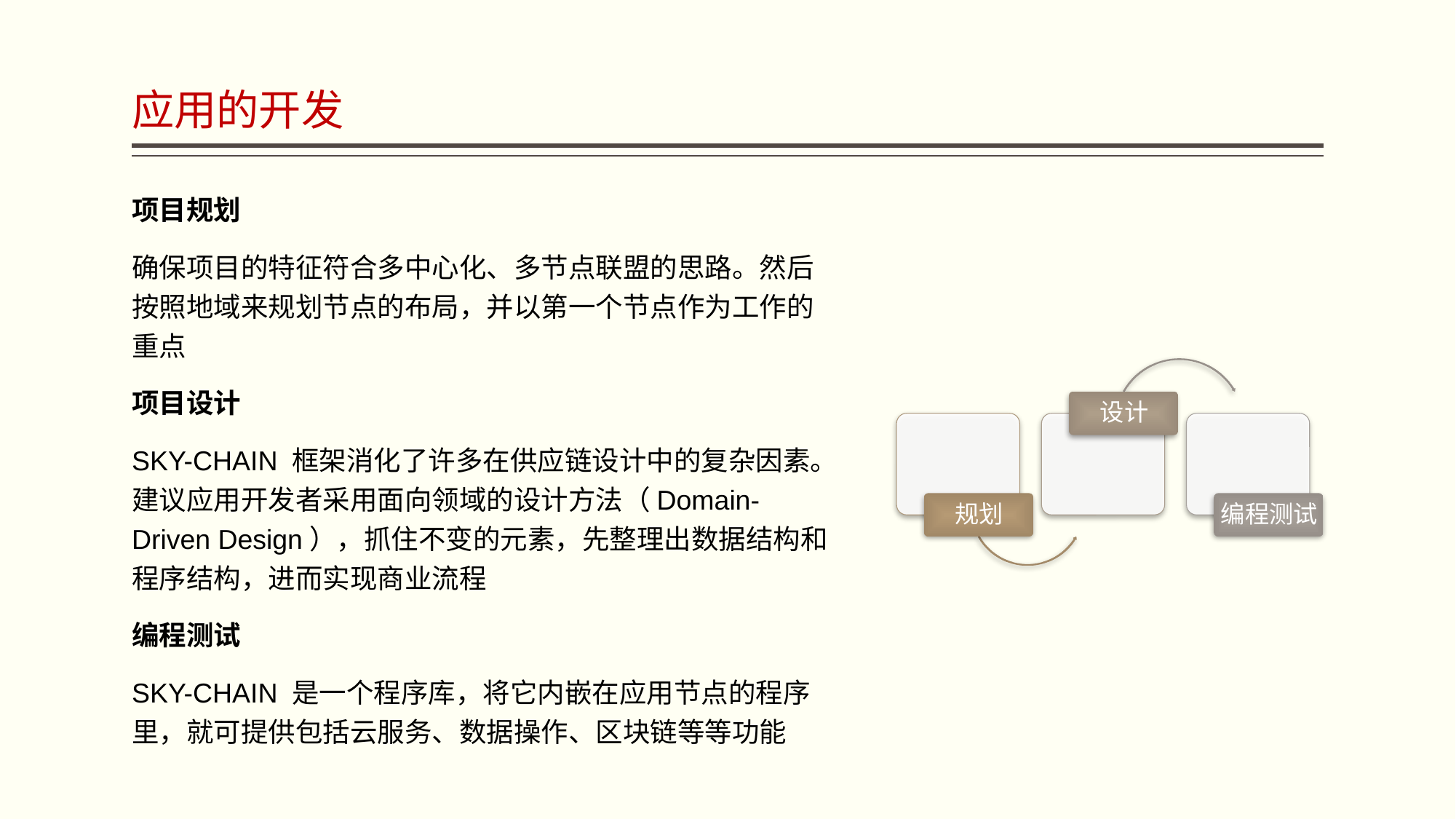

# 应用的开发
项目规划
确保项目的特征符合多中心化、多节点联盟的思路。然后按照地域来规划节点的布局，并以第一个节点作为工作的重点
项目设计
SKY-CHAIN 框架消化了许多在供应链设计中的复杂因素。建议应用开发者采用面向领域的设计方法（Domain-Driven Design），抓住不变的元素，先整理出数据结构和程序结构，进而实现商业流程
编程测试
SKY-CHAIN 是一个程序库，将它内嵌在应用节点的程序里，就可提供包括云服务、数据操作、区块链等等功能
规划
设计
编程测试